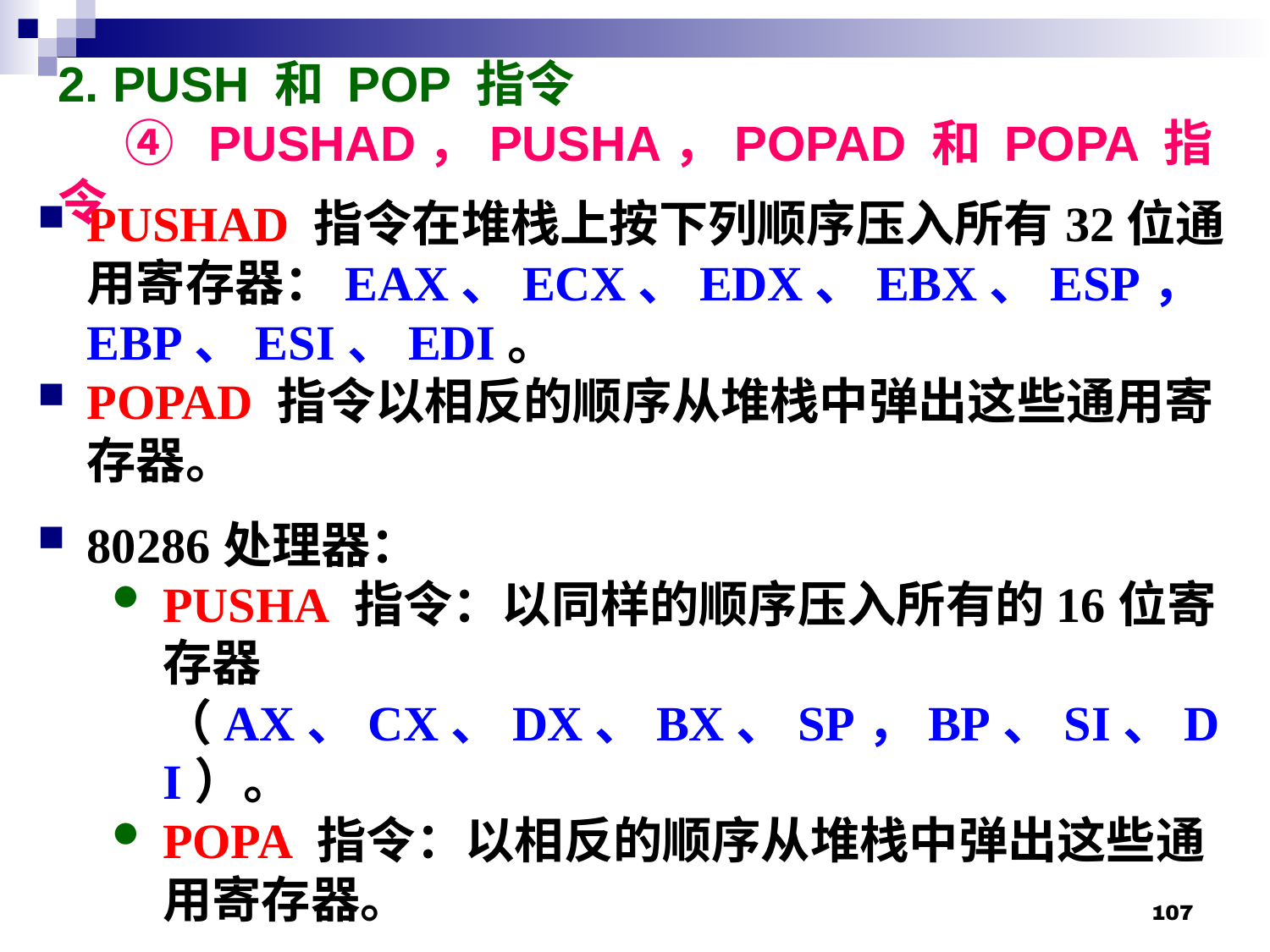

# 2. PUSH 和 POP 指令 ④  PUSHAD，PUSHA，POPAD 和 POPA 指令
PUSHAD 指令在堆栈上按下列顺序压入所有32位通用寄存器：EAX、ECX、EDX、EBX、ESP，EBP、ESI、EDI。
POPAD 指令以相反的顺序从堆栈中弹出这些通用寄存器。
80286处理器：
PUSHA 指令：以同样的顺序压入所有的16位寄存器（AX、CX、DX、BX、SP，BP、SI、DI）。
POPA 指令：以相反的顺序从堆栈中弹出这些通用寄存器。
107